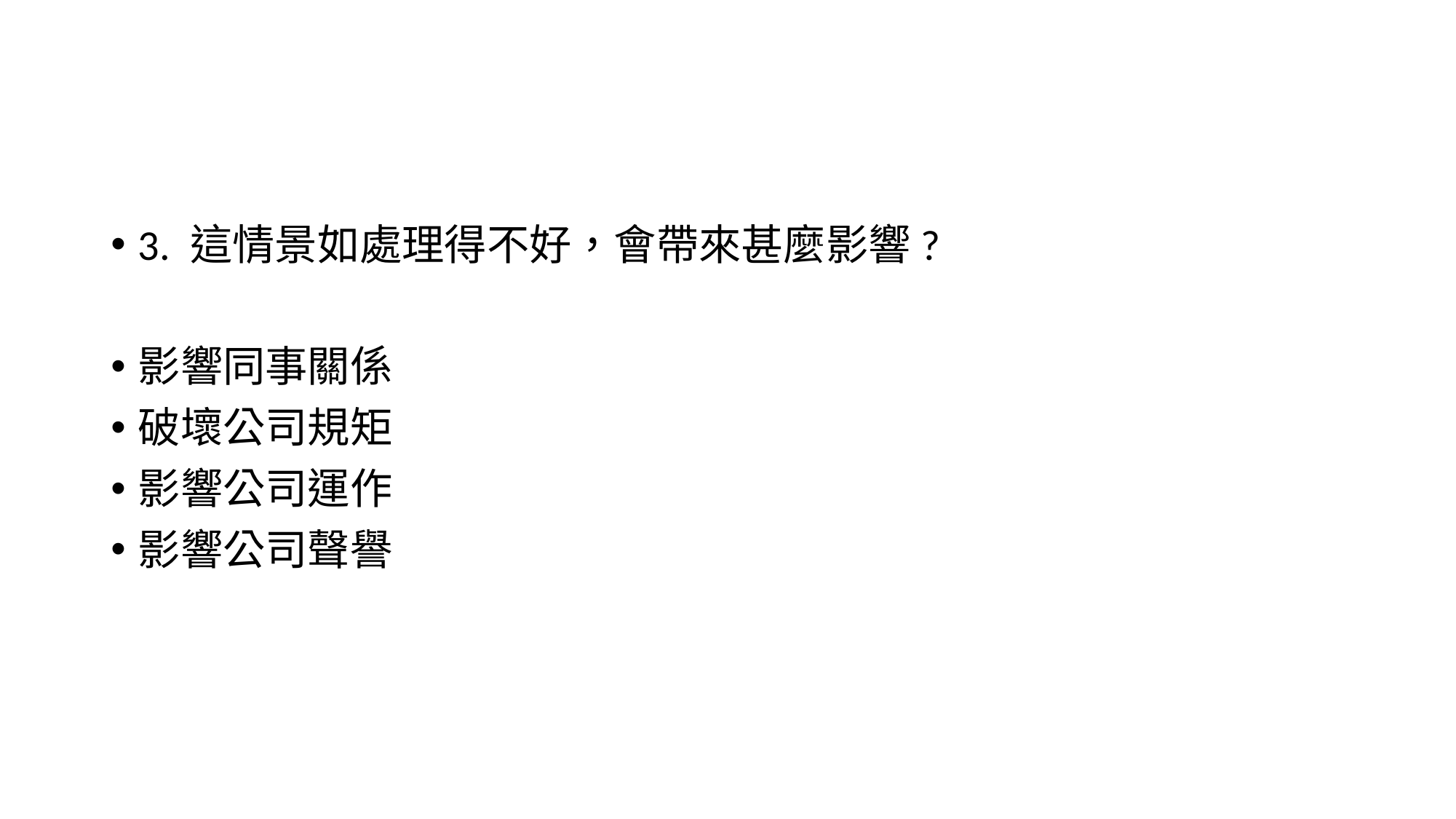

3. 這情景如處理得不好，會帶來甚麼影響?

影響同事關係
破壞公司規矩
影響公司運作
影響公司聲譽